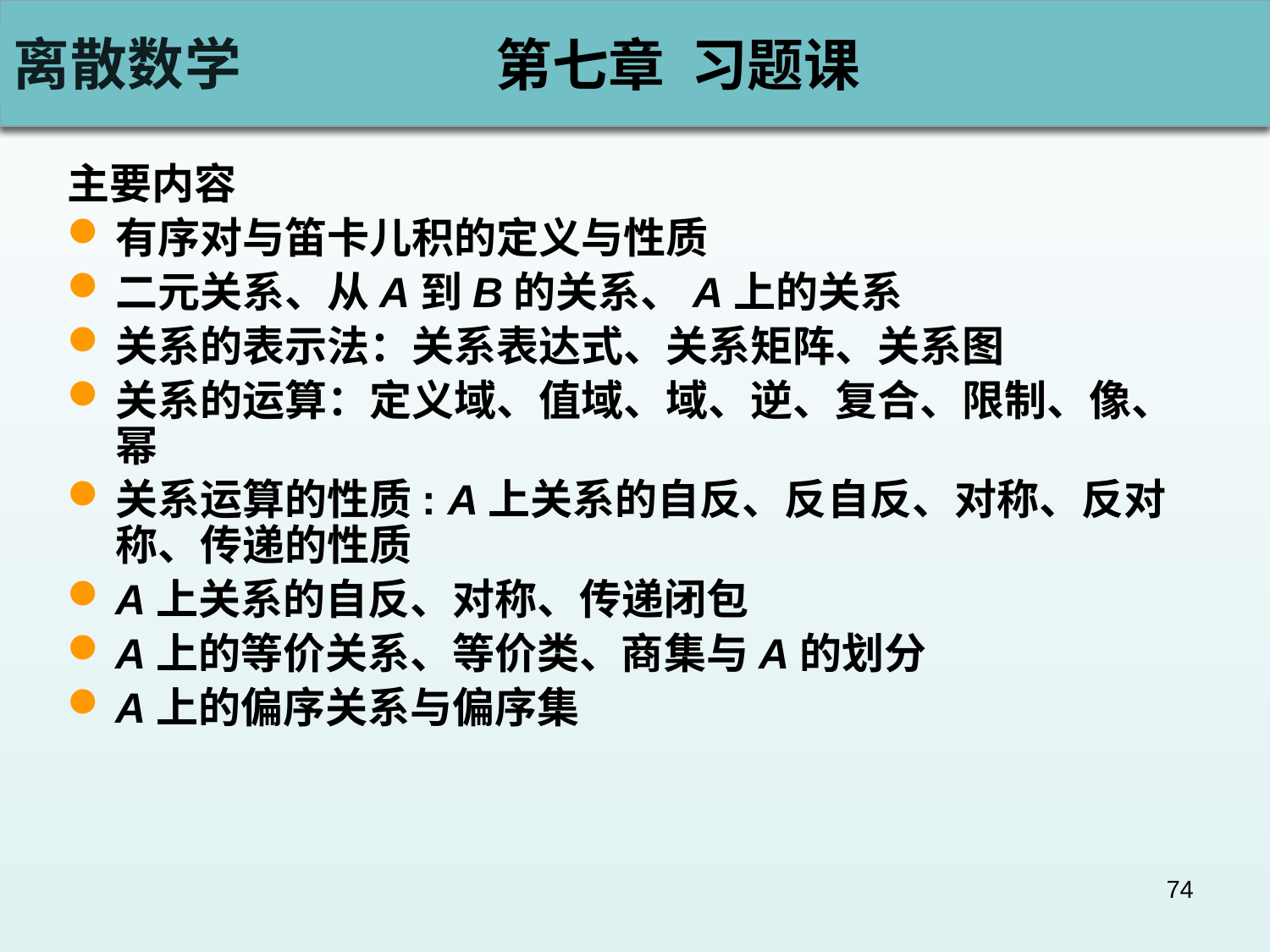

# 第七章  习题课
主要内容
有序对与笛卡儿积的定义与性质
二元关系、从A到B的关系、A上的关系
关系的表示法：关系表达式、关系矩阵、关系图
关系的运算：定义域、值域、域、逆、复合、限制、像、幂
关系运算的性质: A上关系的自反、反自反、对称、反对称、传递的性质
A上关系的自反、对称、传递闭包
A上的等价关系、等价类、商集与A的划分
A上的偏序关系与偏序集
74